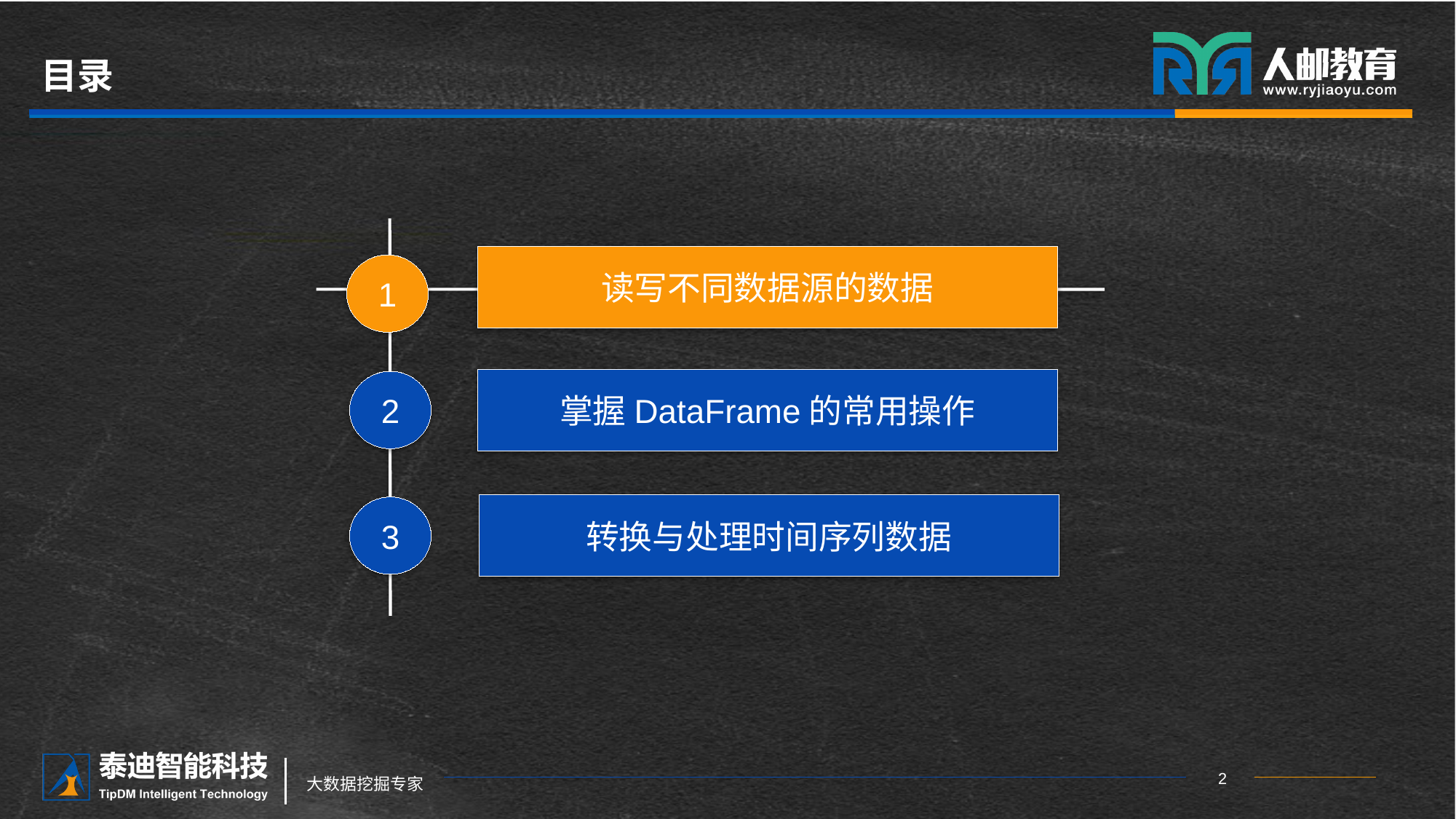

# 目录
读写不同数据源的数据
1

掌握DataFrame的常用操作
2
转换与处理时间序列数据
3